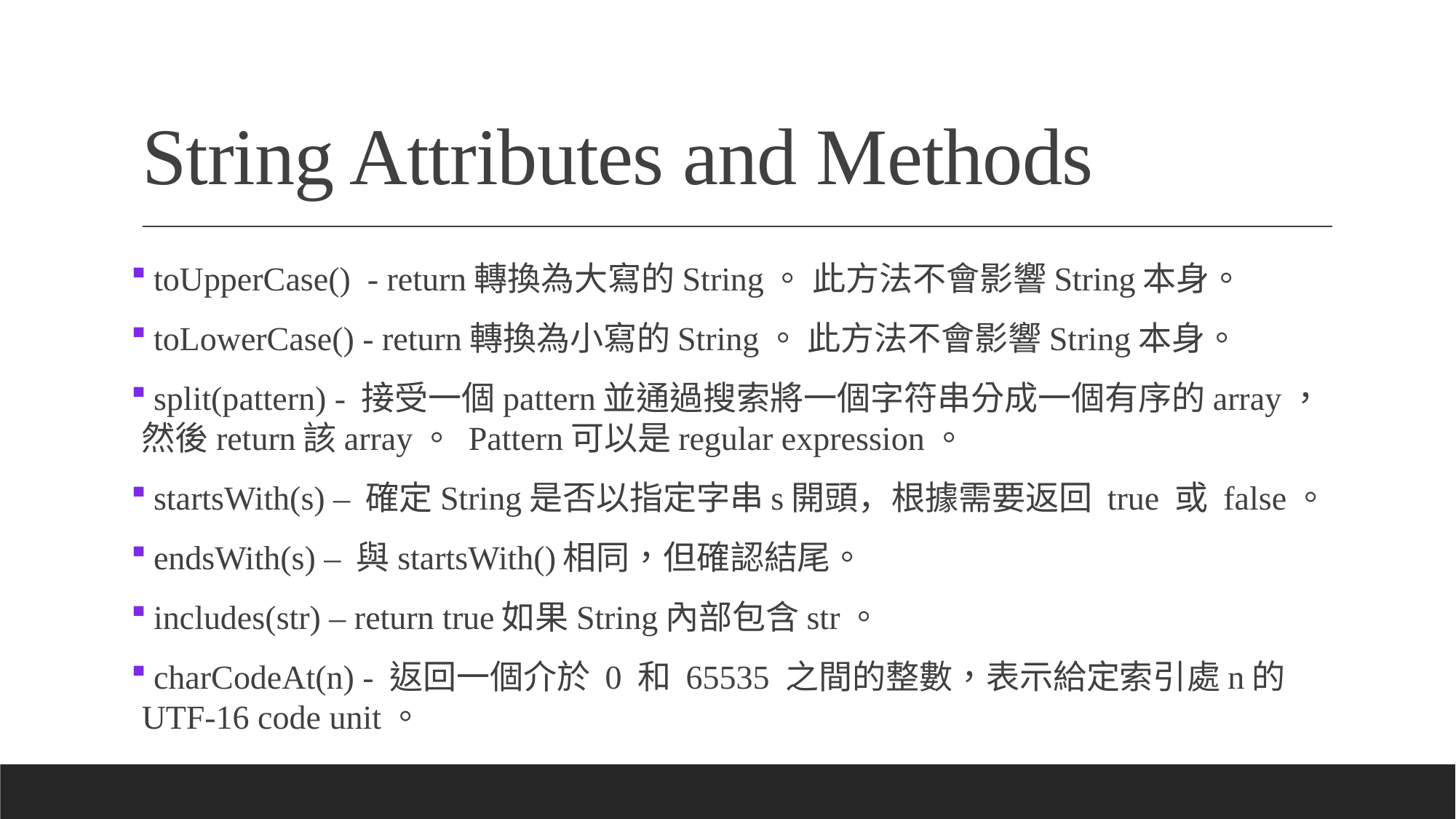

# String Attributes and Methods
 toUpperCase()  - return轉換為大寫的String。 此方法不會影響String本身。
 toLowerCase() - return轉換為小寫的String。 此方法不會影響String本身。
 split(pattern) - 接受一個pattern並通過搜索將一個字符串分成一個有序的array，然後return該array。 Pattern可以是regular expression。
 startsWith(s) – 確定String是否以指定字串s開頭，根據需要返回 true 或 false。
 endsWith(s) – 與startsWith()相同，但確認結尾。
 includes(str) – return true如果String內部包含str。
 charCodeAt(n) - 返回一個介於 0 和 65535 之間的整數，表示給定索引處n的 UTF-16 code unit。